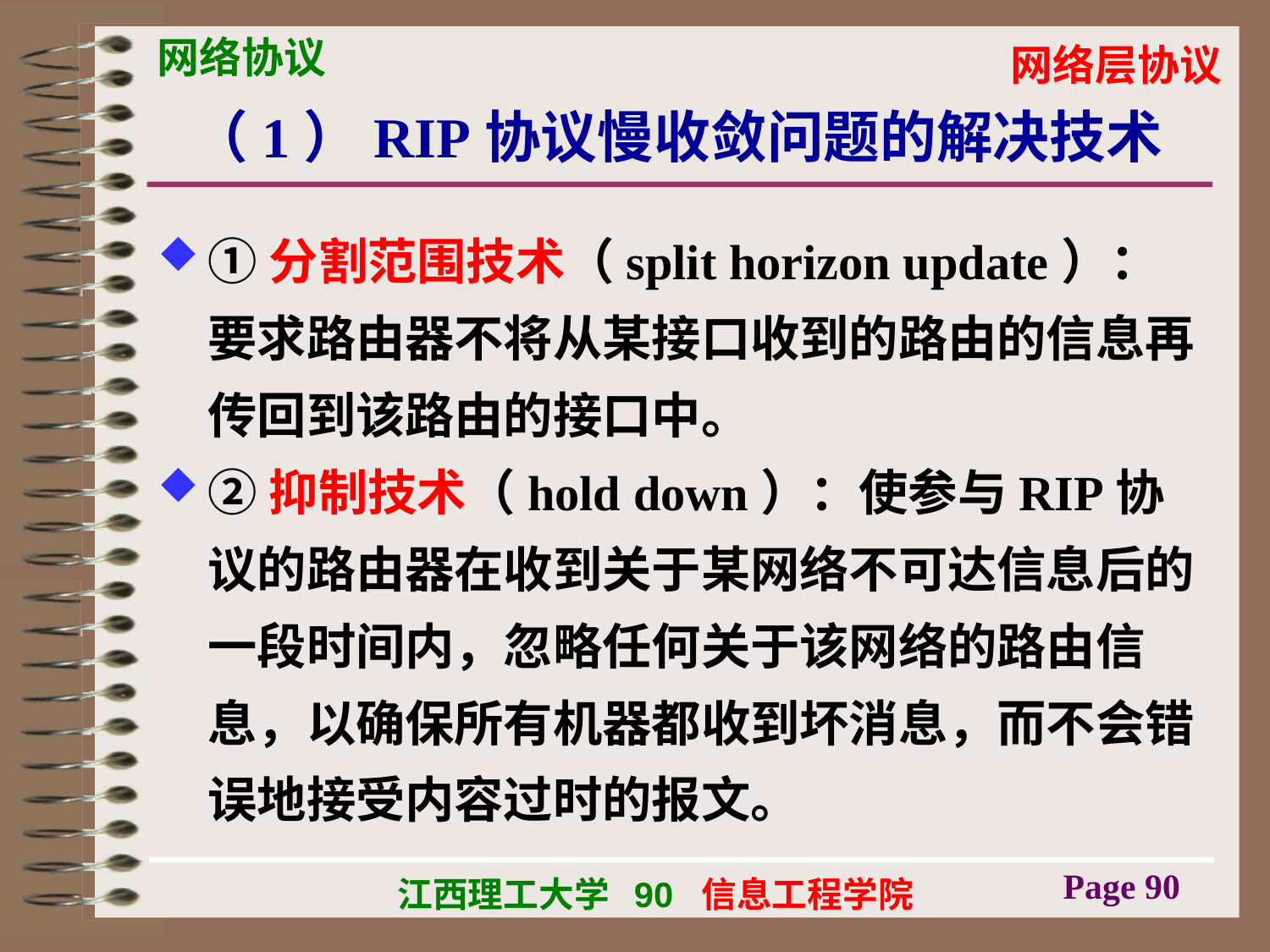

# （1）RIP协议慢收敛问题的解决技术
①分割范围技术（split horizon update）：要求路由器不将从某接口收到的路由的信息再传回到该路由的接口中。
②抑制技术（hold down）：使参与RIP协议的路由器在收到关于某网络不可达信息后的一段时间内，忽略任何关于该网络的路由信息，以确保所有机器都收到坏消息，而不会错误地接受内容过时的报文。
Page 90